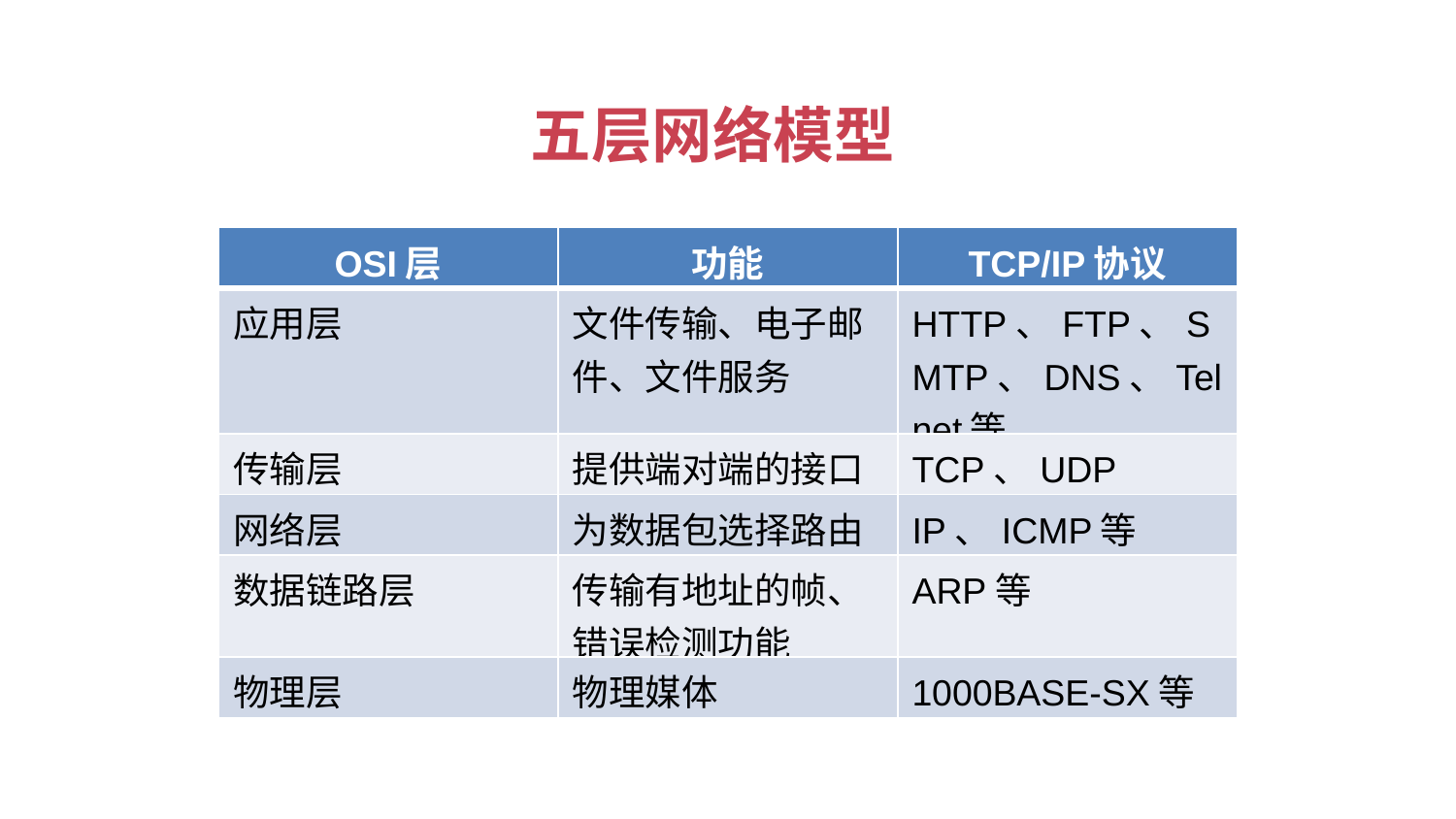

五层网络模型
| OSI层 | 功能 | TCP/IP协议 |
| --- | --- | --- |
| 应用层 | 文件传输、电子邮件、文件服务 | HTTP、FTP、SMTP、DNS、Telnet等 |
| 传输层 | 提供端对端的接口 | TCP、UDP |
| 网络层 | 为数据包选择路由 | IP、ICMP等 |
| 数据链路层 | 传输有地址的帧、错误检测功能 | ARP等 |
| 物理层 | 物理媒体 | 1000BASE-SX等 |